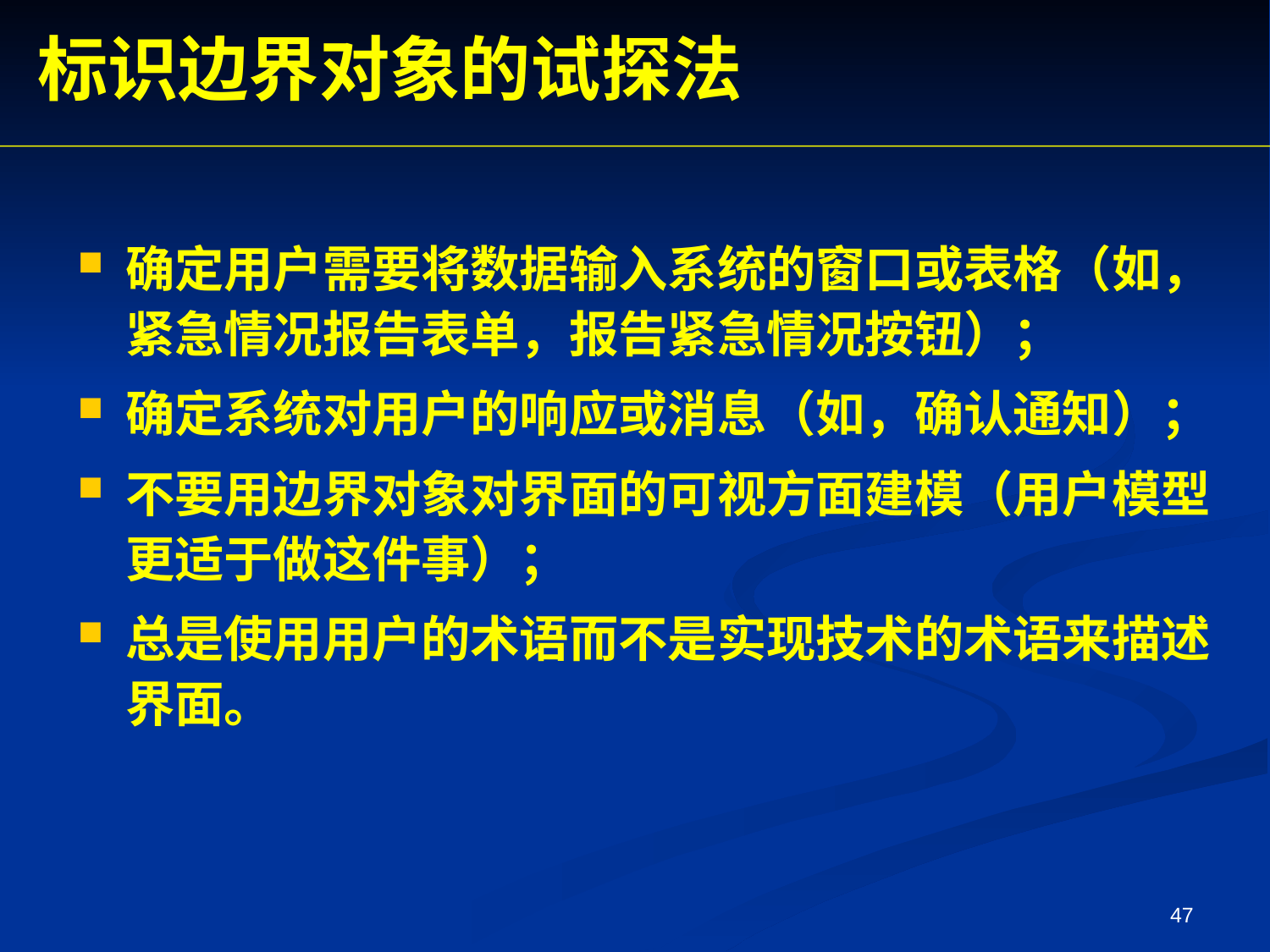

标识边界对象的试探法

确定用户需要将数据输入系统的窗口或表格（如，紧急情况报告表单，报告紧急情况按钮）；
确定系统对用户的响应或消息（如，确认通知）；
不要用边界对象对界面的可视方面建模（用户模型更适于做这件事）；
总是使用用户的术语而不是实现技术的术语来描述界面。
47